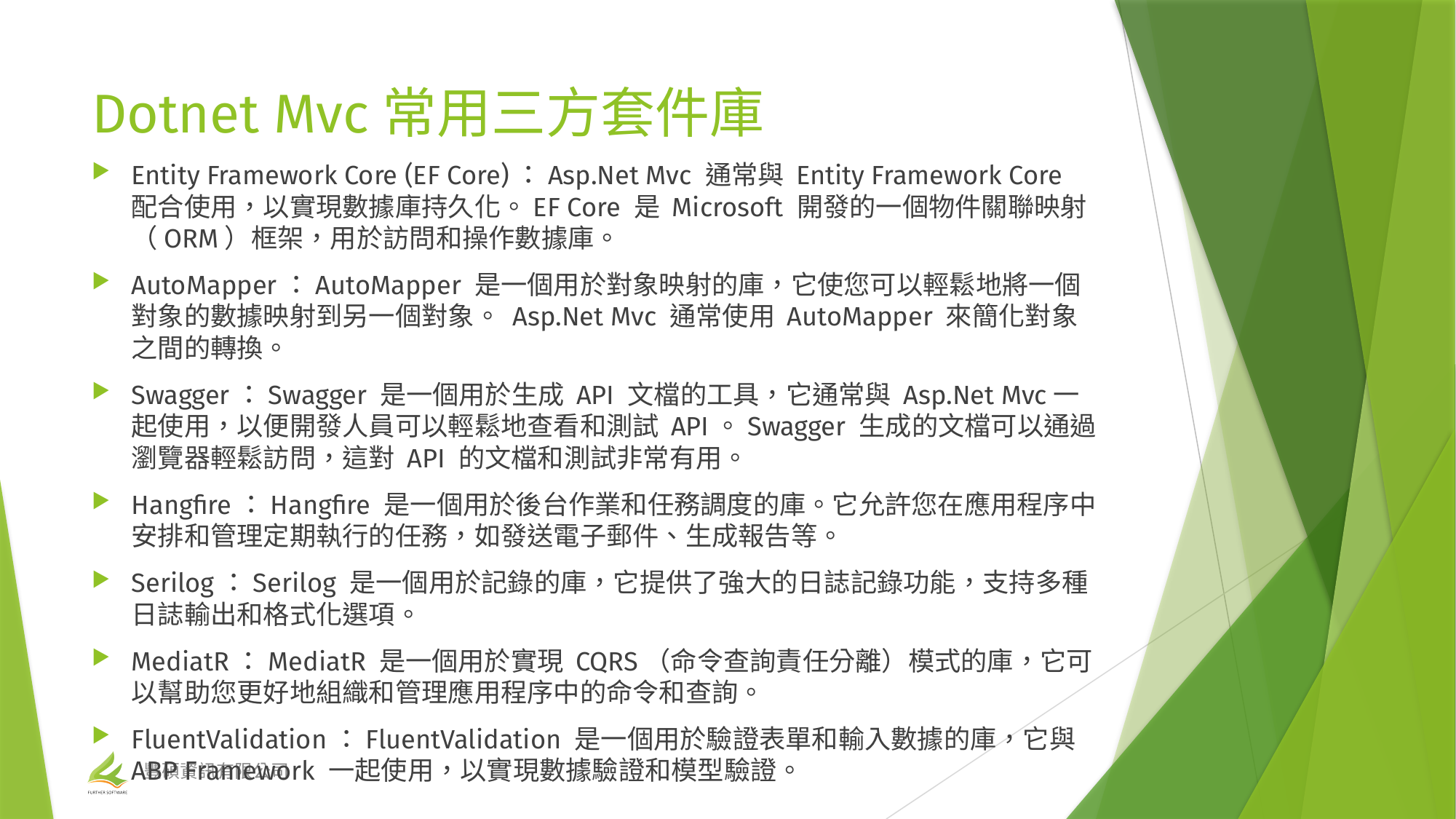

# Dotnet Mvc常用三方套件庫
Entity Framework Core (EF Core)：Asp.Net Mvc 通常與 Entity Framework Core 配合使用，以實現數據庫持久化。EF Core 是 Microsoft 開發的一個物件關聯映射（ORM）框架，用於訪問和操作數據庫。
AutoMapper：AutoMapper 是一個用於對象映射的庫，它使您可以輕鬆地將一個對象的數據映射到另一個對象。 Asp.Net Mvc 通常使用 AutoMapper 來簡化對象之間的轉換。
Swagger：Swagger 是一個用於生成 API 文檔的工具，它通常與 Asp.Net Mvc一起使用，以便開發人員可以輕鬆地查看和測試 API。Swagger 生成的文檔可以通過瀏覽器輕鬆訪問，這對 API 的文檔和測試非常有用。
Hangfire：Hangfire 是一個用於後台作業和任務調度的庫。它允許您在應用程序中安排和管理定期執行的任務，如發送電子郵件、生成報告等。
Serilog：Serilog 是一個用於記錄的庫，它提供了強大的日誌記錄功能，支持多種日誌輸出和格式化選項。
MediatR：MediatR 是一個用於實現 CQRS（命令查詢責任分離）模式的庫，它可以幫助您更好地組織和管理應用程序中的命令和查詢。
FluentValidation：FluentValidation 是一個用於驗證表單和輸入數據的庫，它與 ABP Framework 一起使用，以實現數據驗證和模型驗證。
豐碩資訊有限公司